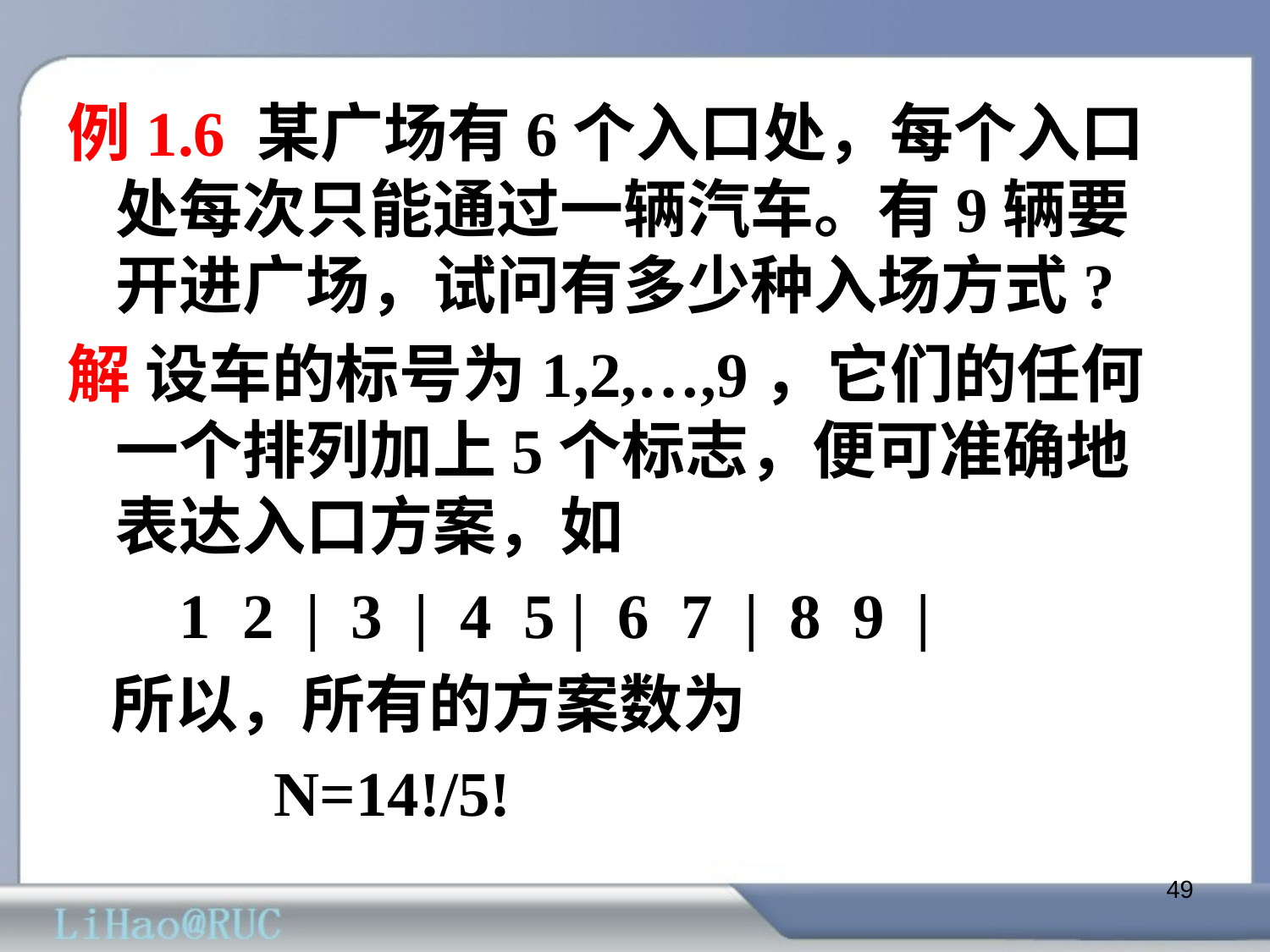

例1.6 某广场有6个入口处，每个入口处每次只能通过一辆汽车。有9辆要开进广场，试问有多少种入场方式?
解 设车的标号为1,2,…,9，它们的任何一个排列加上5个标志，便可准确地表达入口方案，如
       1  2  |  3  |  4  5 |  6  7  |  8  9  |
  所以，所有的方案数为
             N=14!/5!
49